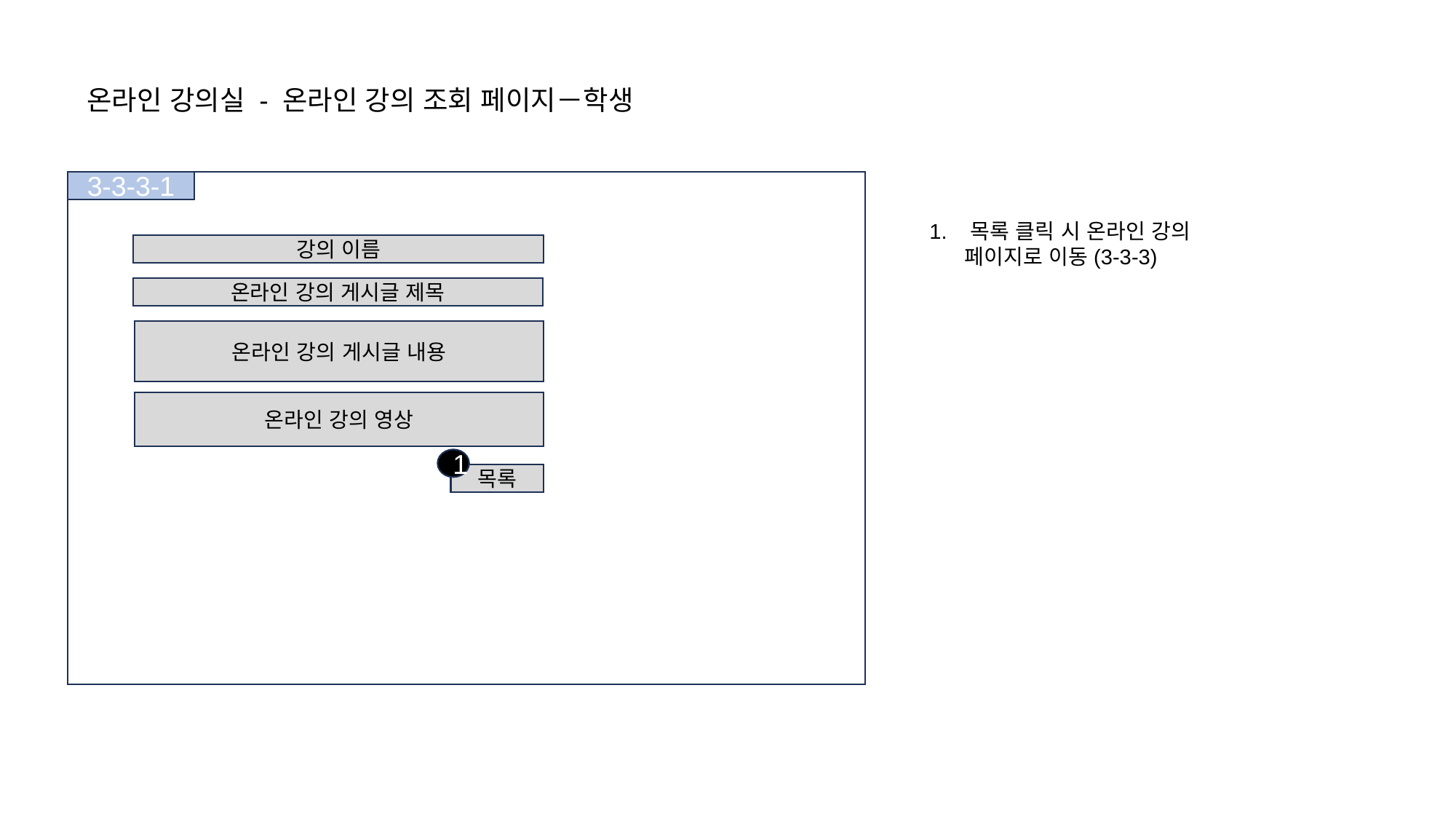

온라인 강의실 - 온라인 강의 조회 페이지－학생

3-3-3-1

1.   목록 클릭 시 온라인 강의
     페이지로 이동(3-3-3)
강의 이름
온라인 강의 게시글 제목
온라인 강의 게시글 내용
온라인 강의 영상
1
목록